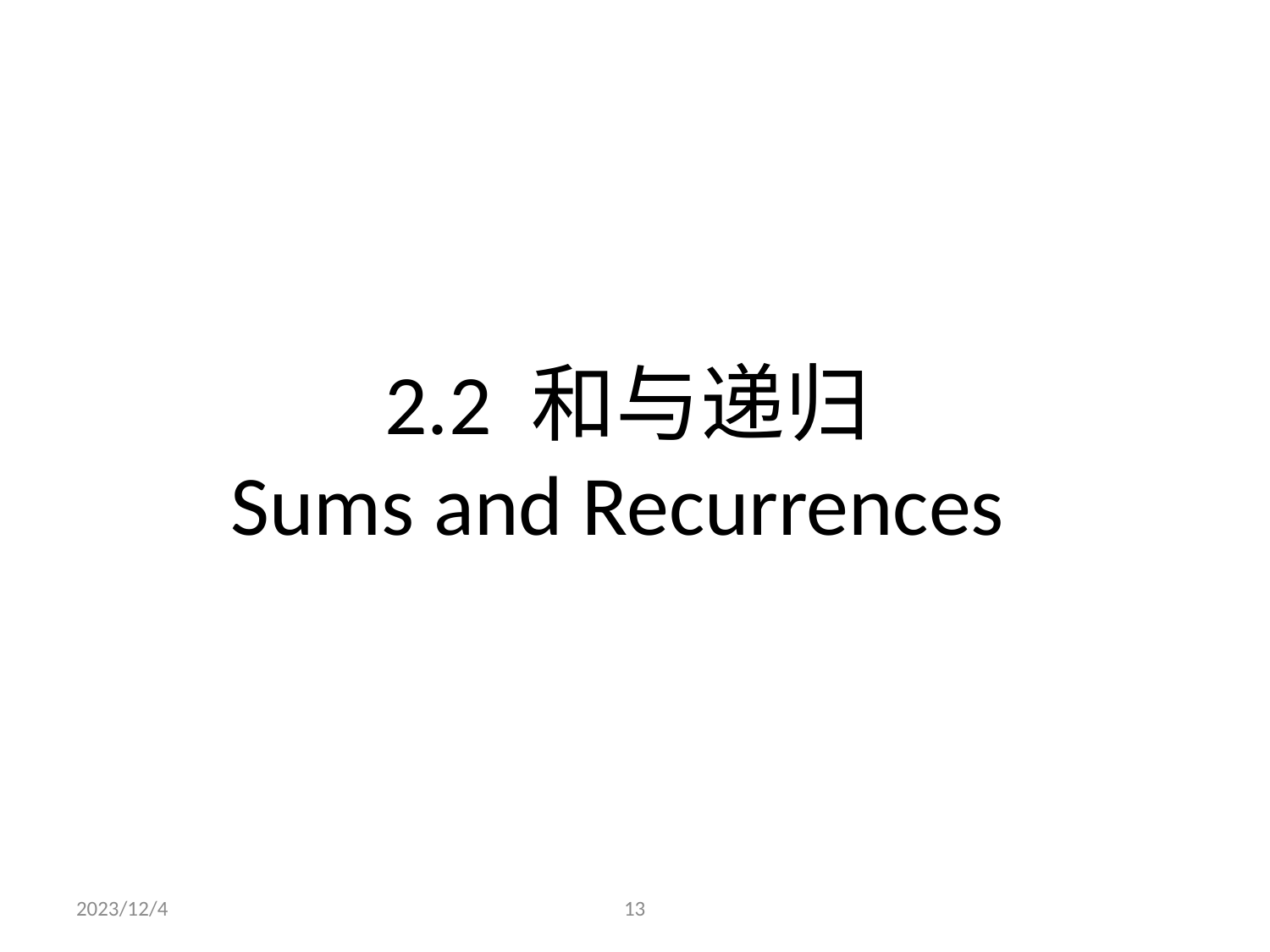

# 2.2 和与递归 Sums and Recurrences
2023/12/4
13